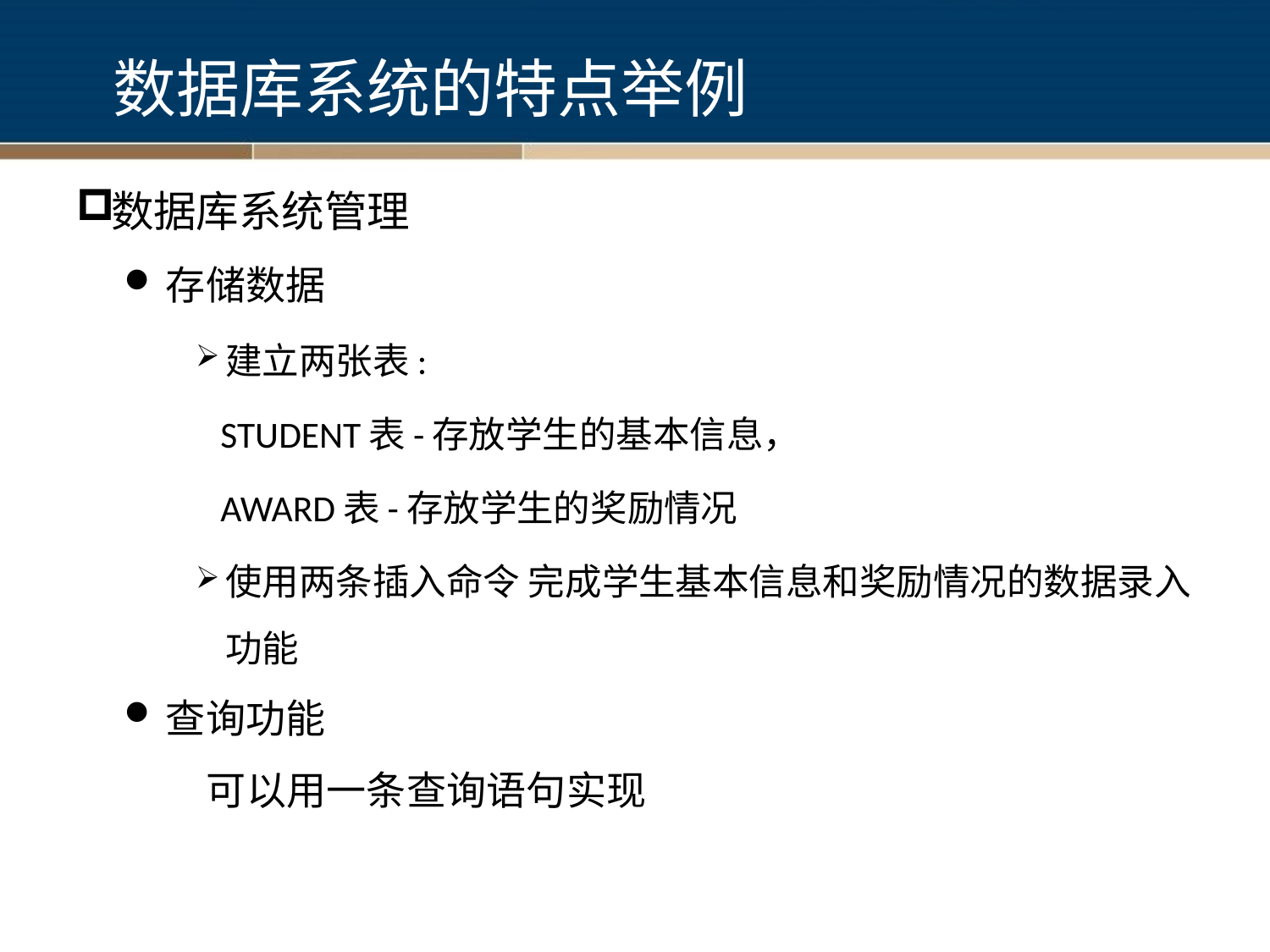

# 数据库系统的特点举例
数据库系统管理
存储数据
建立两张表:
   STUDENT表-存放学生的基本信息，
   AWARD表-存放学生的奖励情况
使用两条插入命令 完成学生基本信息和奖励情况的数据录入功能
查询功能
       可以用一条查询语句实现